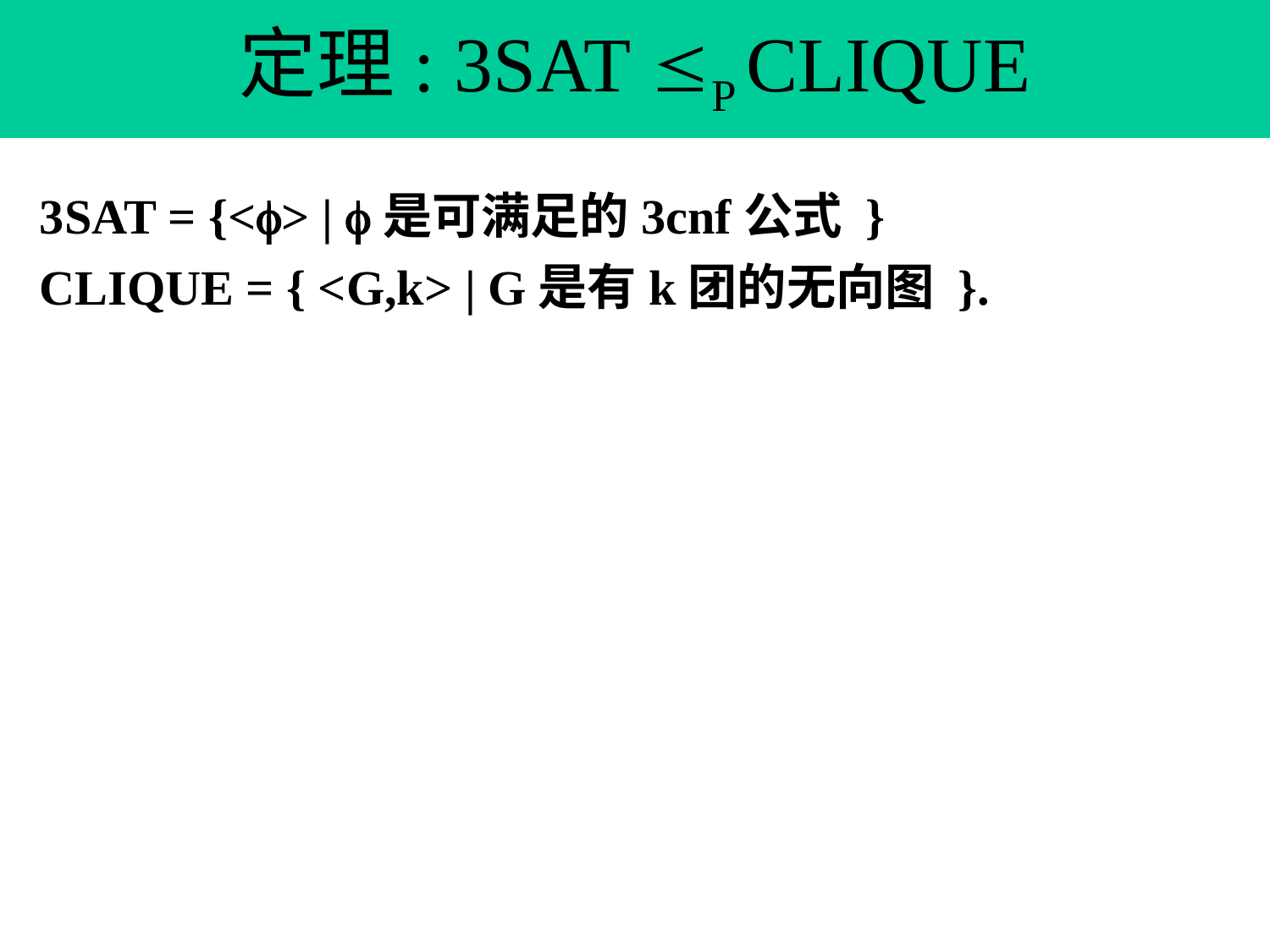

# 定理: 3SAT ≤P CLIQUE
3SAT = {<φ> | φ是可满足的3cnf公式 }
CLIQUE = { <G,k> | G是有k团的无向图 }.